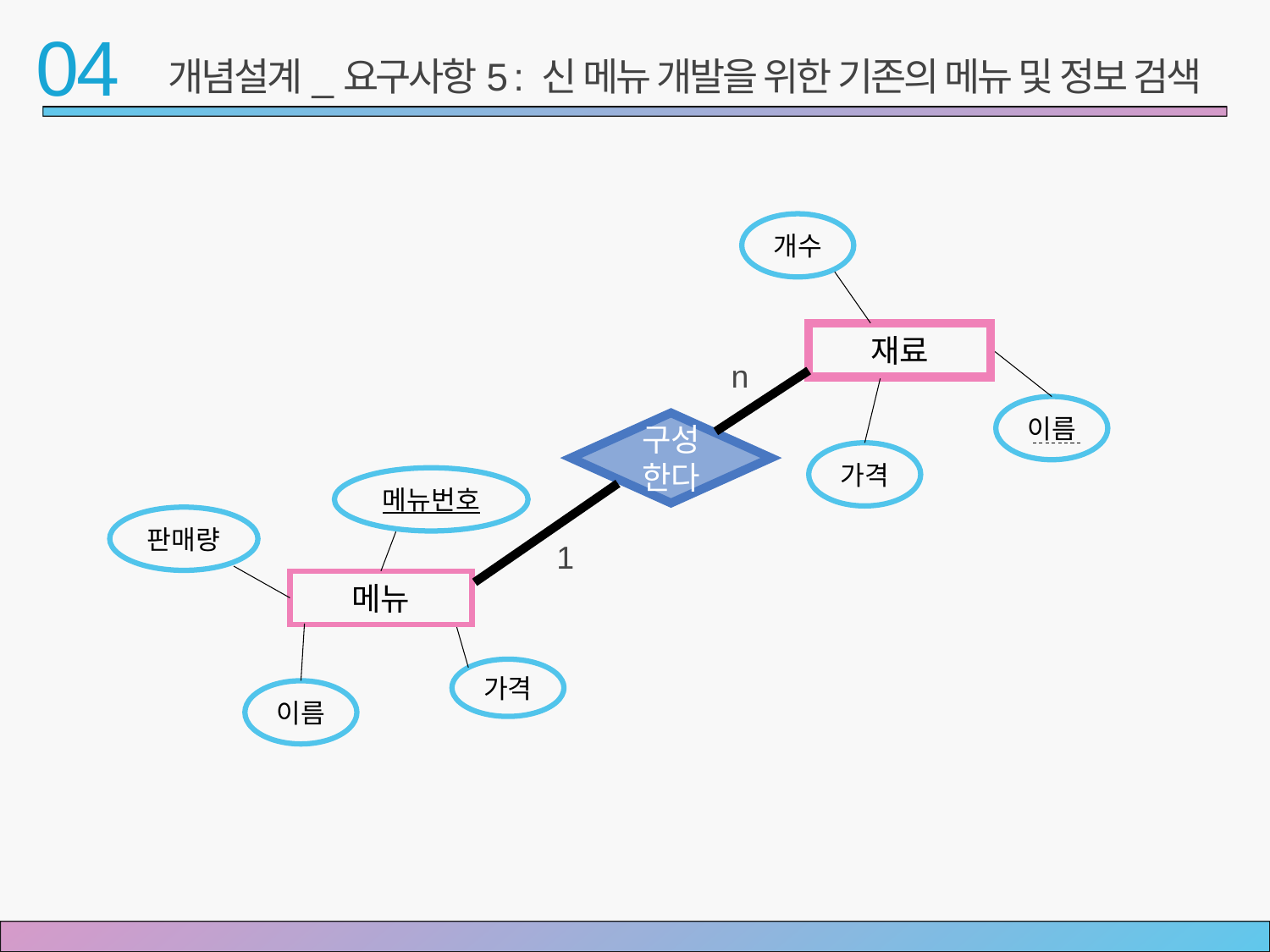

04
개념설계_요구사항5 : 신 메뉴 개발을 위한 기존의 메뉴 및 정보 검색

개수
재료
n
이름
구성한다
가격
메뉴번호
판매량
1
메뉴
가격
이름